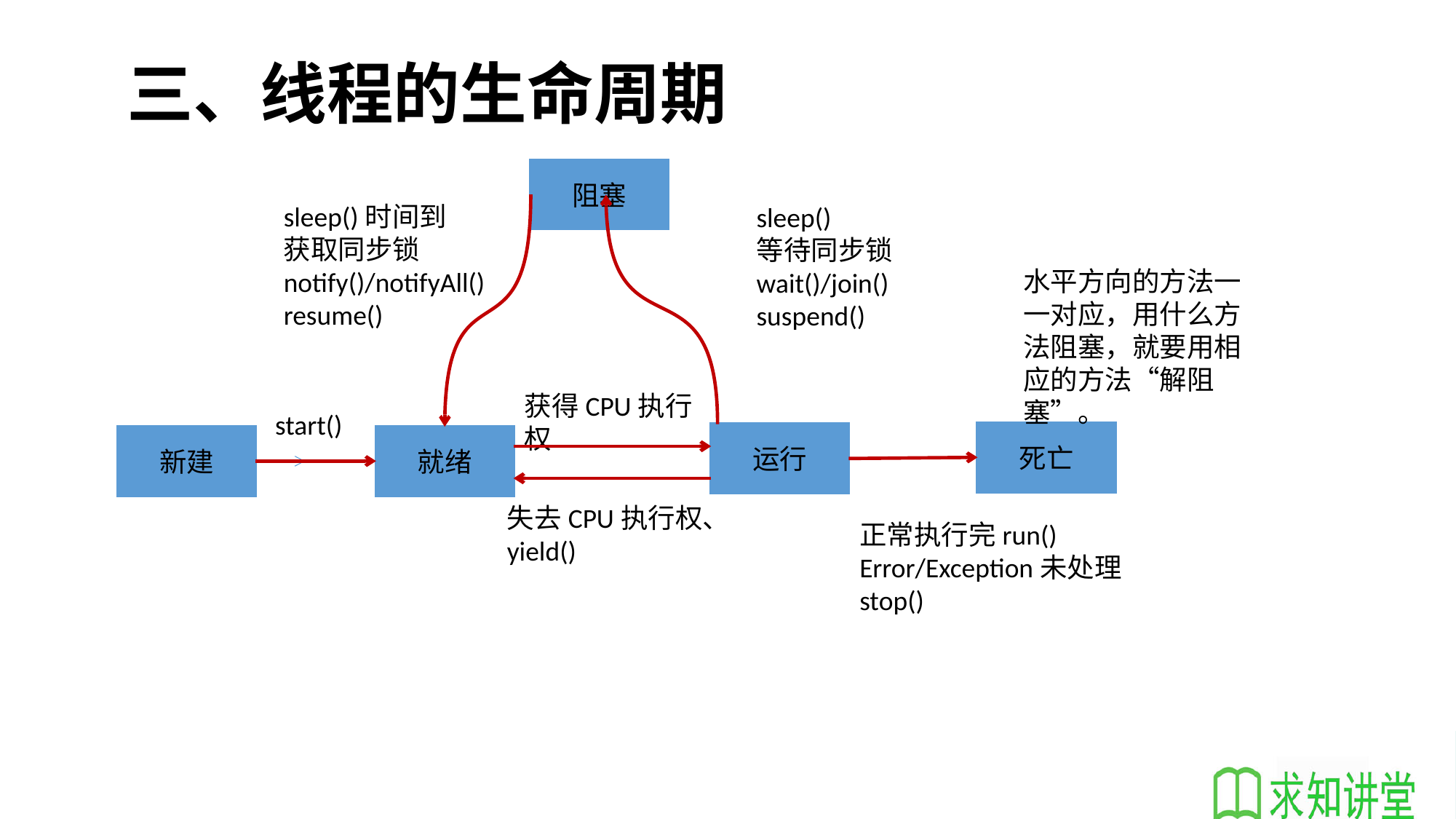

三、线程的生命周期
阻塞
sleep()时间到
获取同步锁
notify()/notifyAll()
resume()
sleep()
等待同步锁
wait()/join()
suspend()
水平方向的方法一一对应，用什么方法阻塞，就要用相应的方法“解阻塞”。
获得CPU执行权
start()
死亡
运行
新建
就绪
失去CPU执行权、yield()
正常执行完run()
Error/Exception未处理
stop()